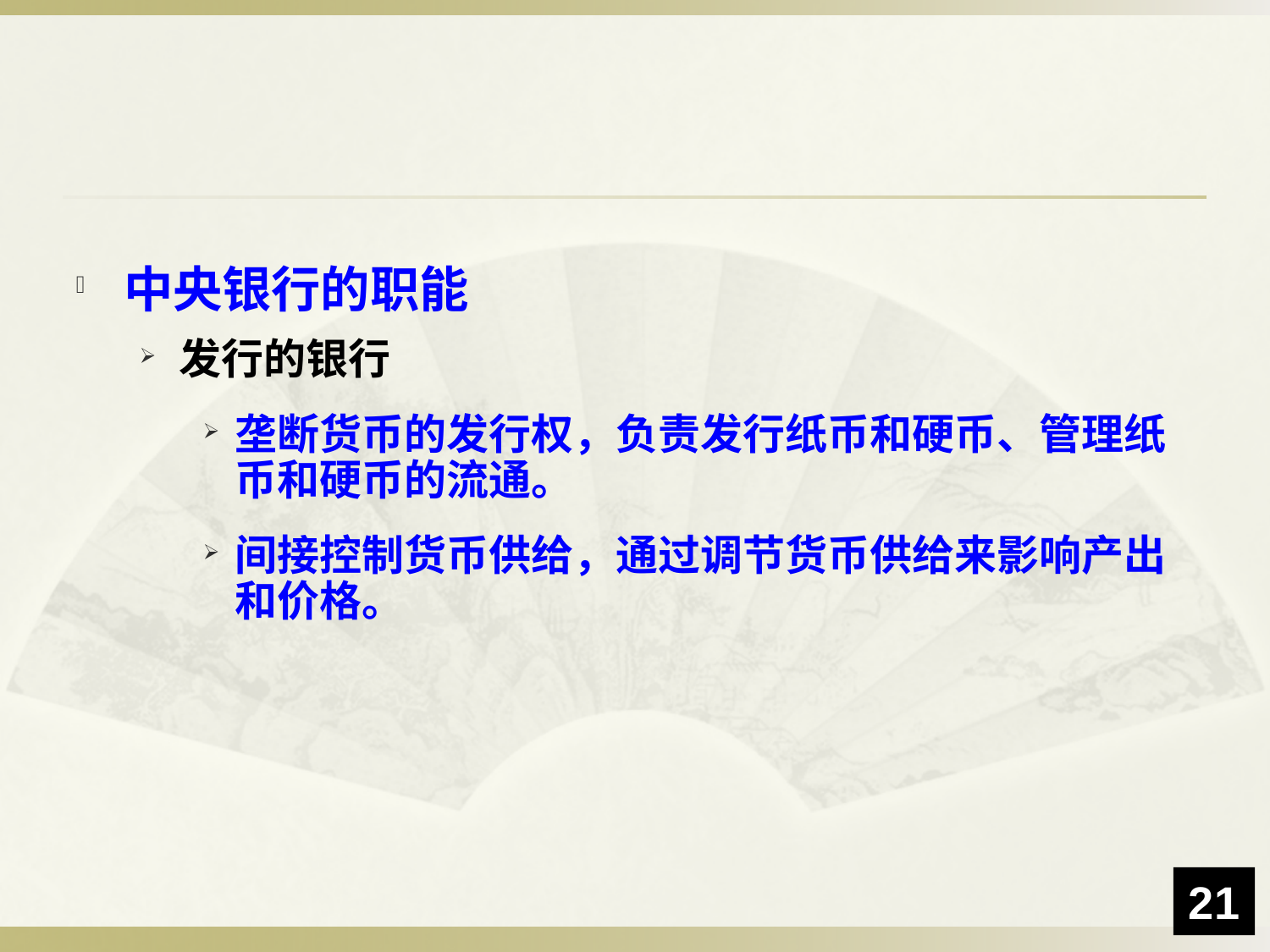

中央银行的职能
发行的银行
垄断货币的发行权，负责发行纸币和硬币、管理纸币和硬币的流通。
间接控制货币供给，通过调节货币供给来影响产出和价格。
21